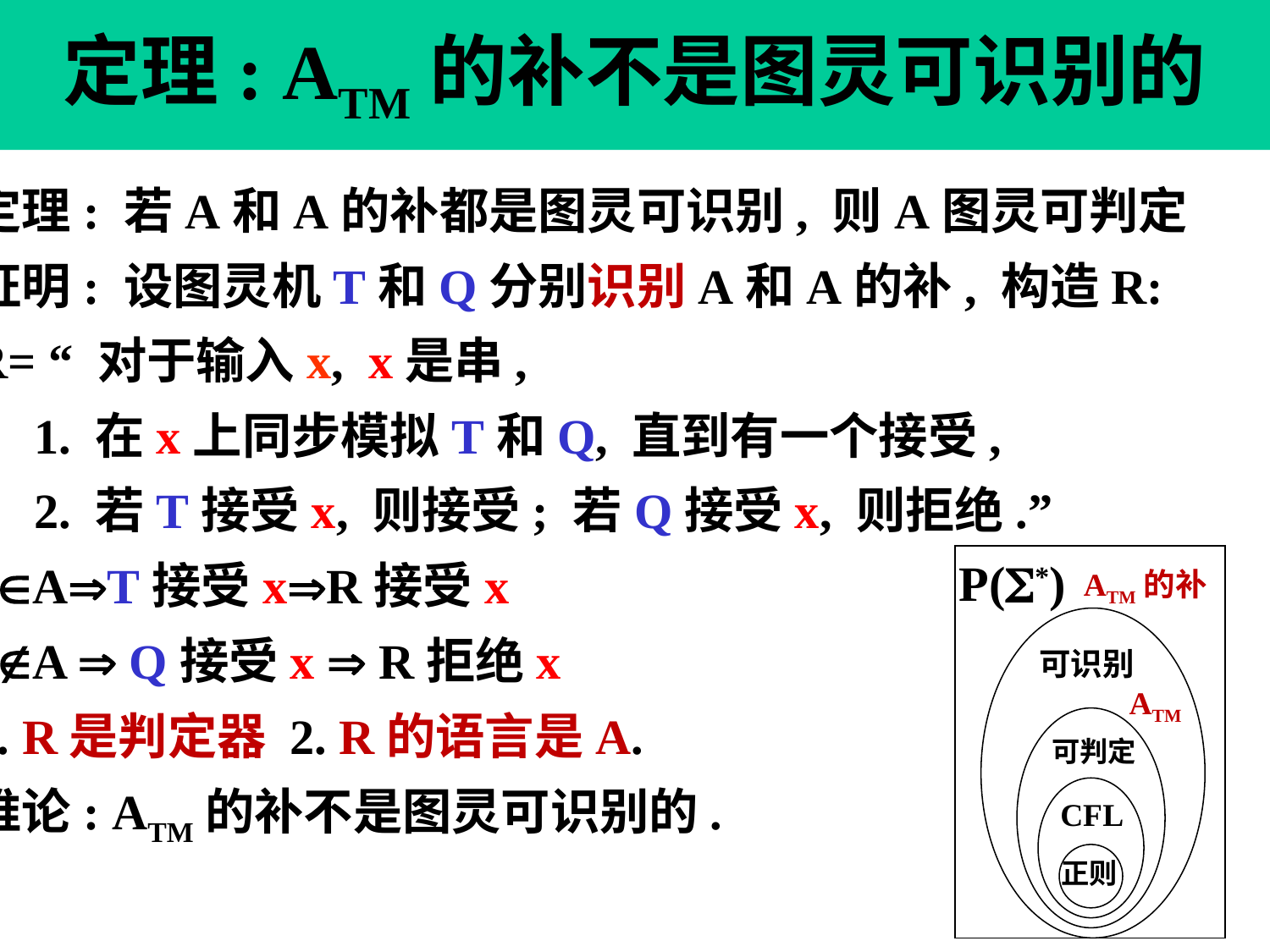

定理: ATM的补不是图灵可识别的
定理: 若A和A的补都是图灵可识别, 则A图灵可判定
证明: 设图灵机T和Q分别识别A和A的补, 构造R:
R= “ 对于输入x,  x是串,
     1. 在x上同步模拟T和Q, 直到有一个接受,
     2. 若T接受x, 则接受; 若Q接受x, 则拒绝.”
x∈A⇒T接受x⇒R接受x
x∉A ⇒ Q接受x ⇒ R拒绝x
1. R是判定器 2. R的语言是A.
推论: ATM的补不是图灵可识别的.

P(Σ*)
 ATM的补

可识别
ATM

可判定

CFL

正则